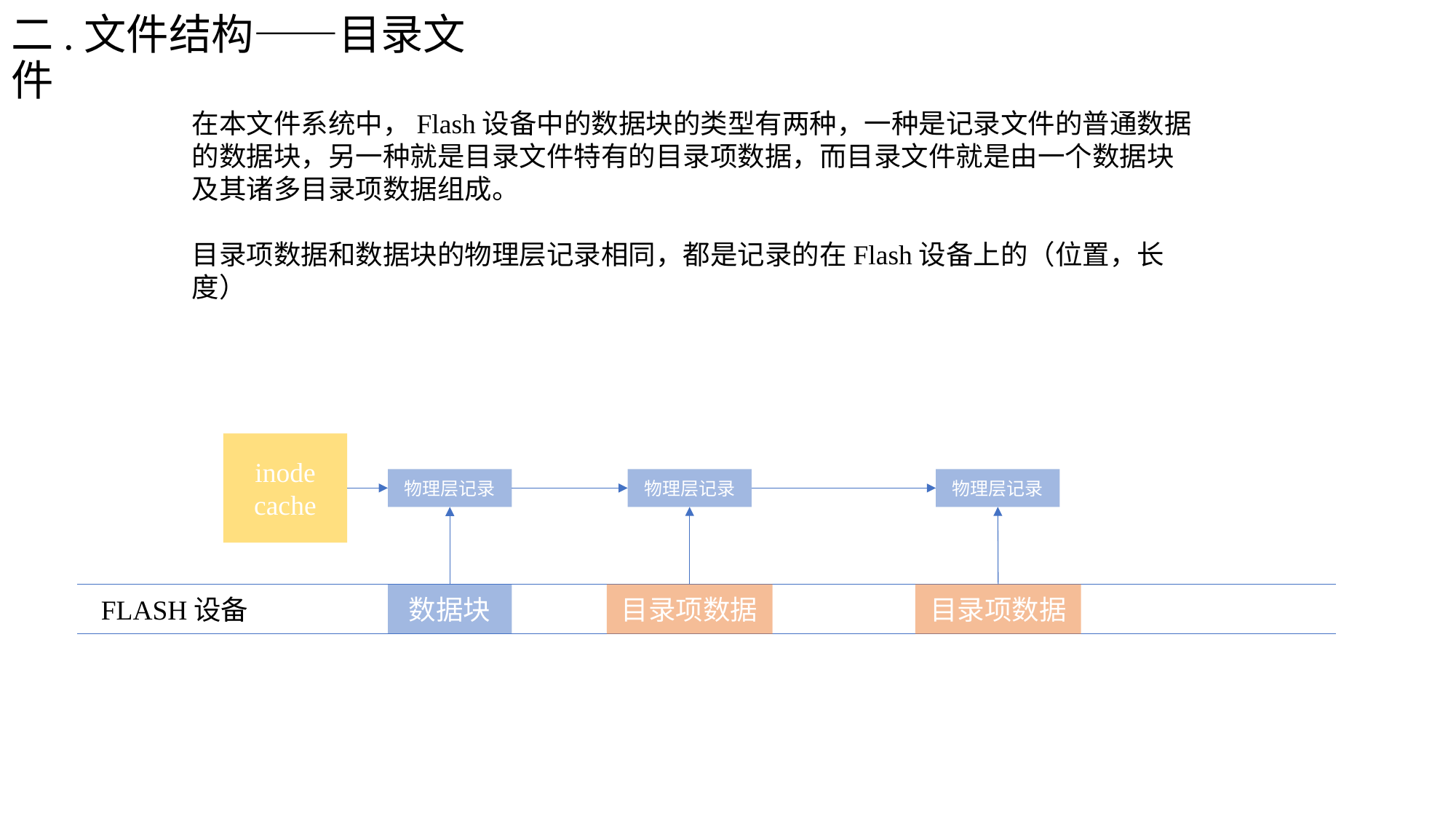

# 二.文件结构——目录文件
在本文件系统中，Flash设备中的数据块的类型有两种，一种是记录文件的普通数据的数据块，另一种就是目录文件特有的目录项数据，而目录文件就是由一个数据块及其诸多目录项数据组成。

目录项数据和数据块的物理层记录相同，都是记录的在Flash设备上的（位置，长度）
inode cache
物理层记录
物理层记录
物理层记录
数据块
目录项数据
目录项数据
FLASH设备